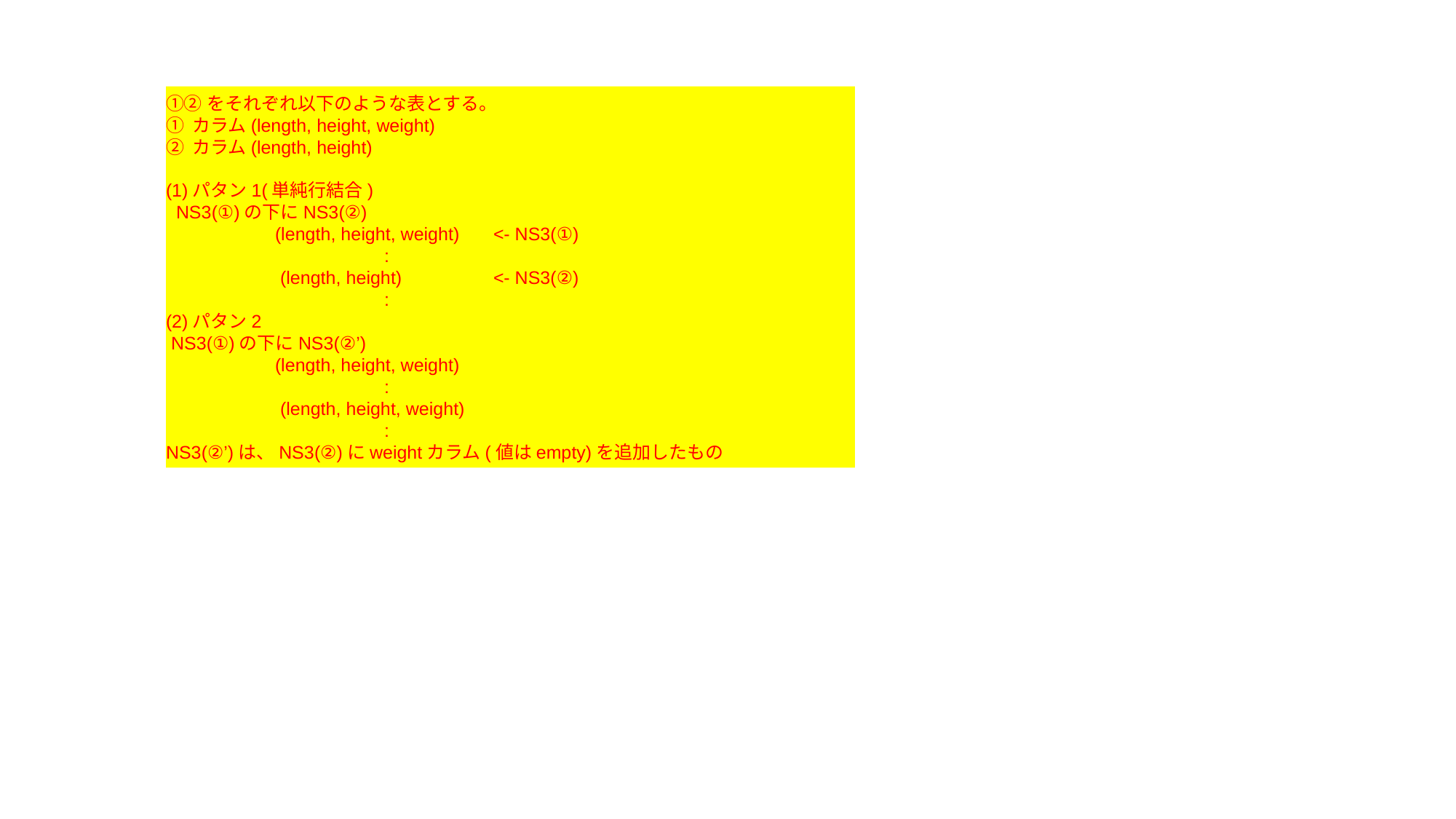

①②をそれぞれ以下のような表とする。
① カラム(length, height, weight)
② カラム(length, height)

(1)パタン1(単純行結合)
  NS3(①)の下にNS3(②)
	(length, height, weight)	<- NS3(①)
		:
	 (length, height)	<- NS3(②)
		:
(2)パタン2
 NS3(①)の下にNS3(②’)
	(length, height, weight)
		:
	 (length, height, weight)
		:
NS3(②’)は、NS3(②)にweightカラム(値はempty)を追加したもの